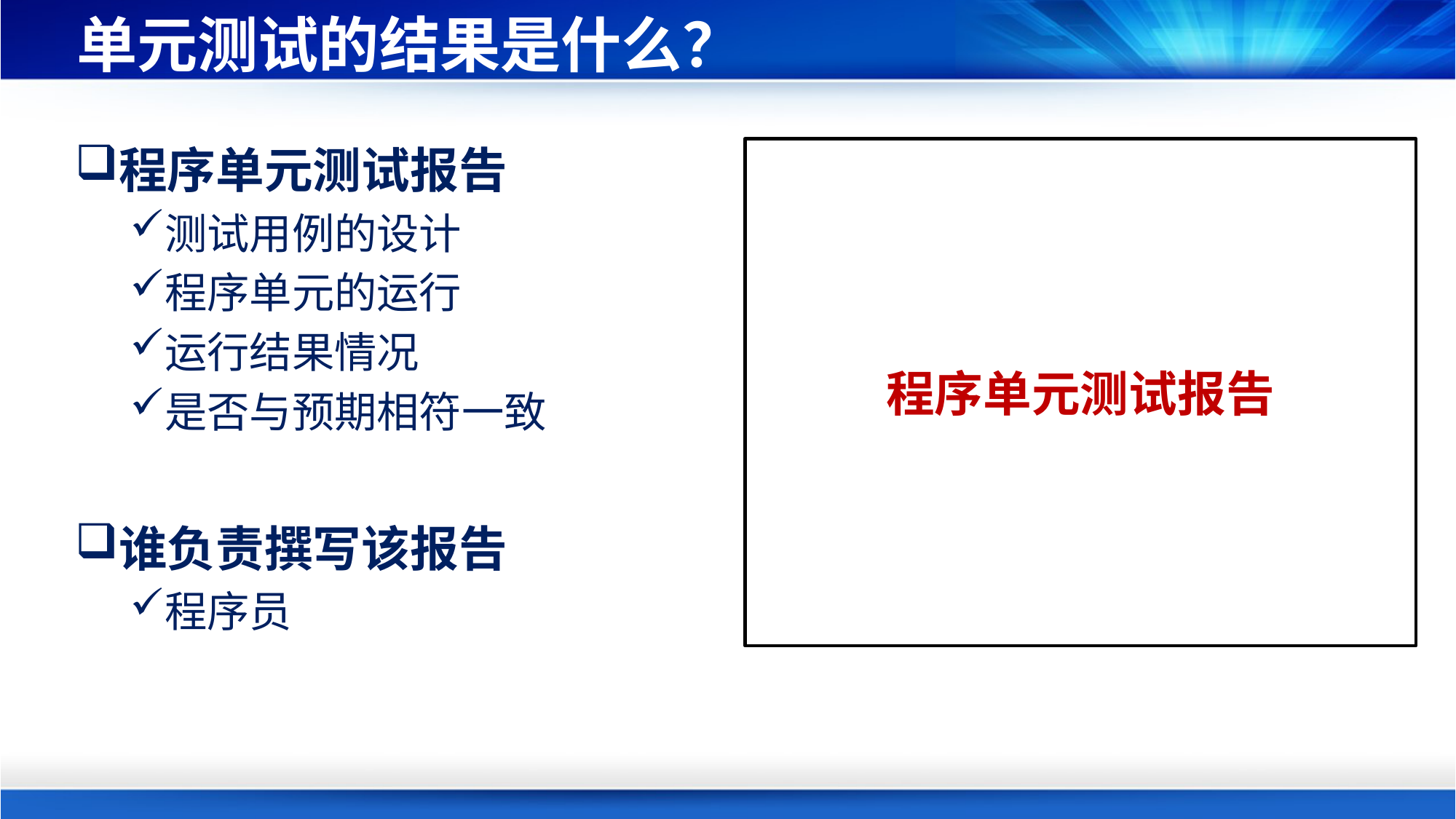

# 单元测试的结果是什么？
程序单元测试报告
测试用例的设计
程序单元的运行
运行结果情况
是否与预期相符一致

谁负责撰写该报告
程序员
程序单元测试报告